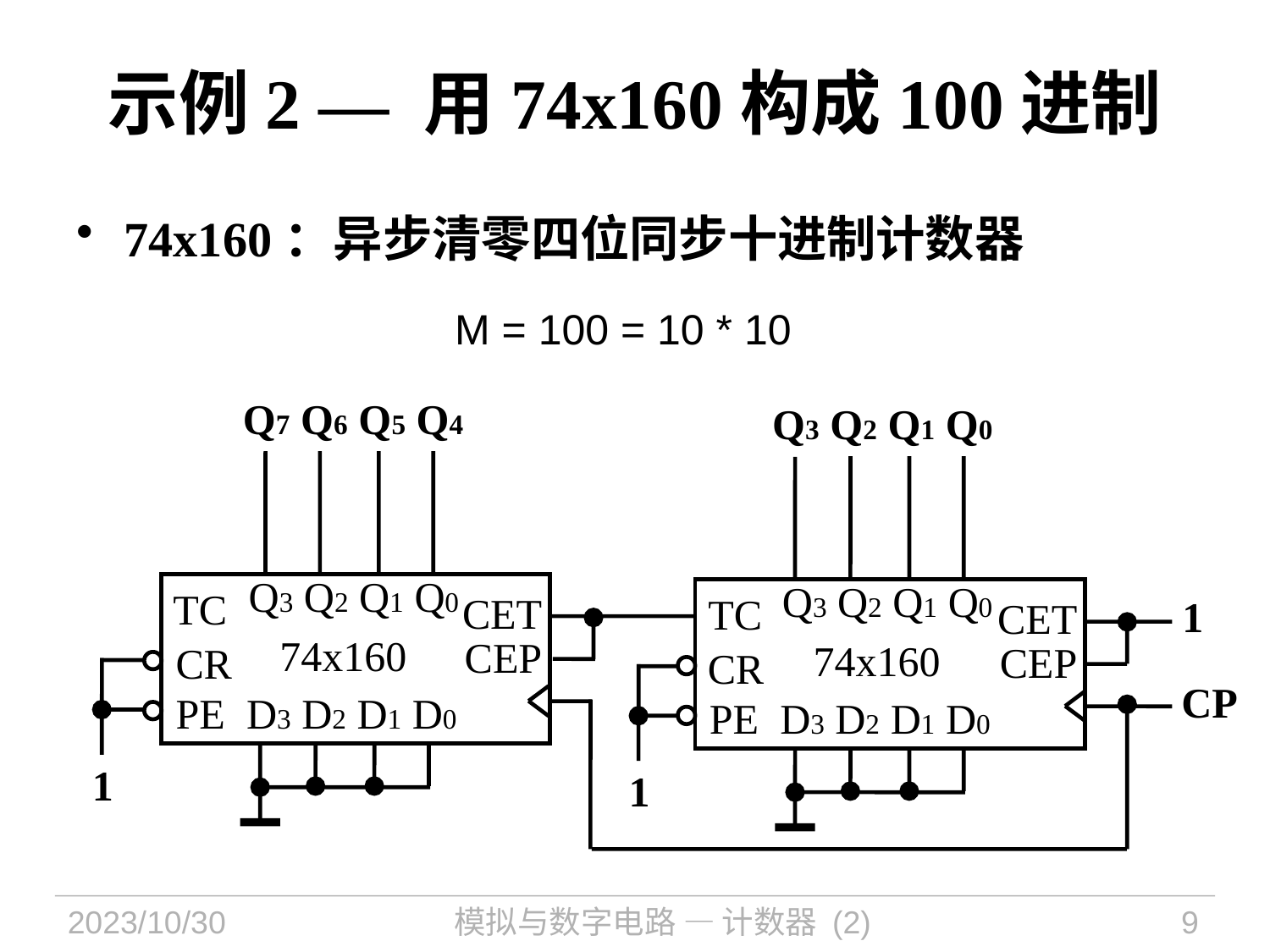

# 示例2 — 用74x160构成100进制
74x160：异步清零四位同步十进制计数器
M = 100 = 10 * 10
Q7 Q6 Q5 Q4
Q3 Q2 Q1 Q0

Q3 Q2 Q1 Q0
Q3 Q2 Q1 Q0

TC

CET
TC
CET
1

74x160
CEP
74x160
CEP
CR
CR

PE
D3 D2 D1 D0
CP
PE
D3 D2 D1 D0

1
1

2023/10/30
模拟与数字电路 — 计数器 (2)
9